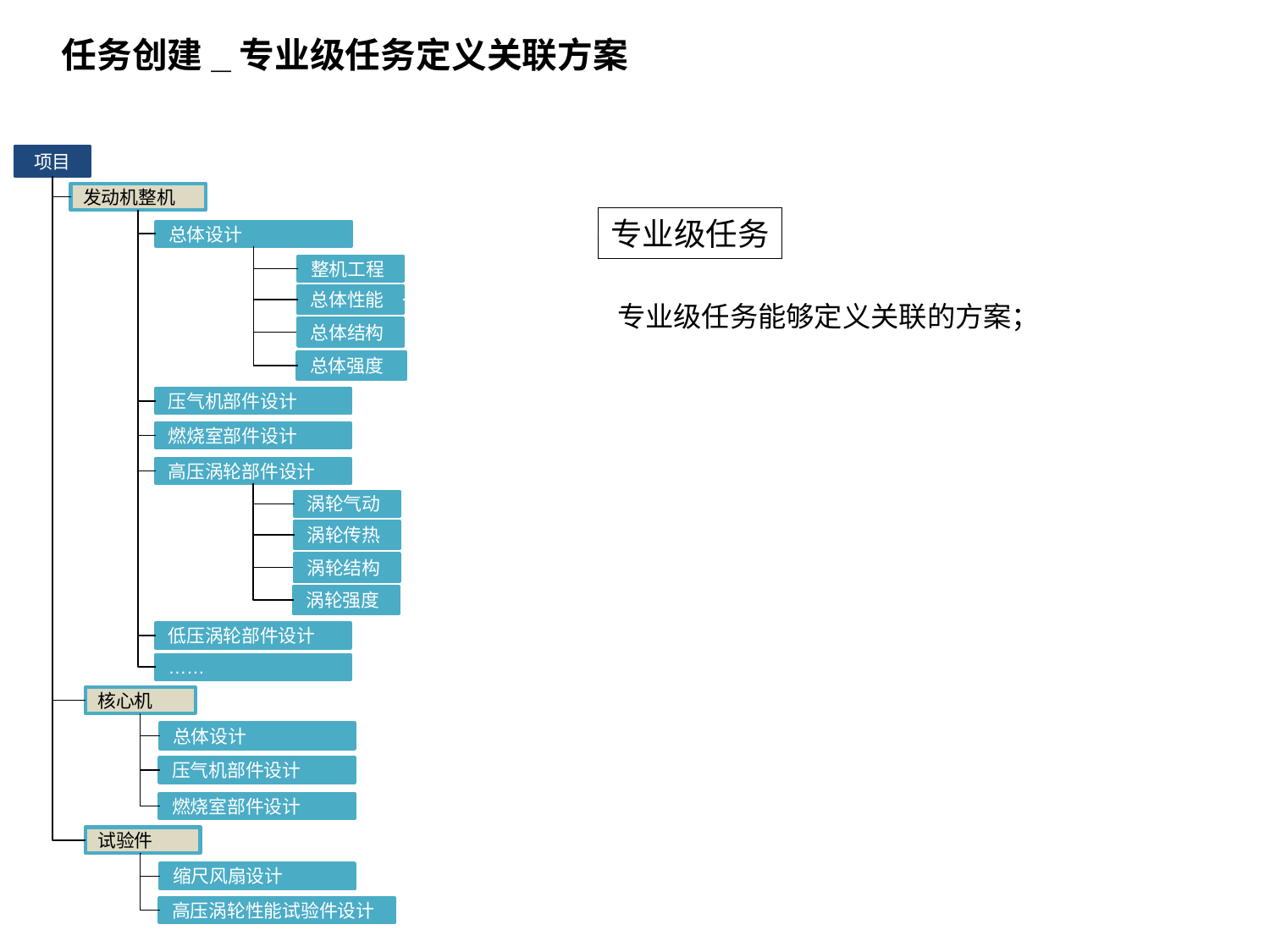

任务创建_专业级任务定义关联方案
项目
发动机整机
专业级任务
总体设计
整机工程
专业级任务能够定义关联的方案；
总体性能
总体结构
总体强度
压气机部件设计
燃烧室部件设计
高压涡轮部件设计
涡轮气动
涡轮传热
涡轮结构
涡轮强度
低压涡轮部件设计
……
核心机
总体设计
压气机部件设计
燃烧室部件设计
试验件
缩尺风扇设计
高压涡轮性能试验件设计